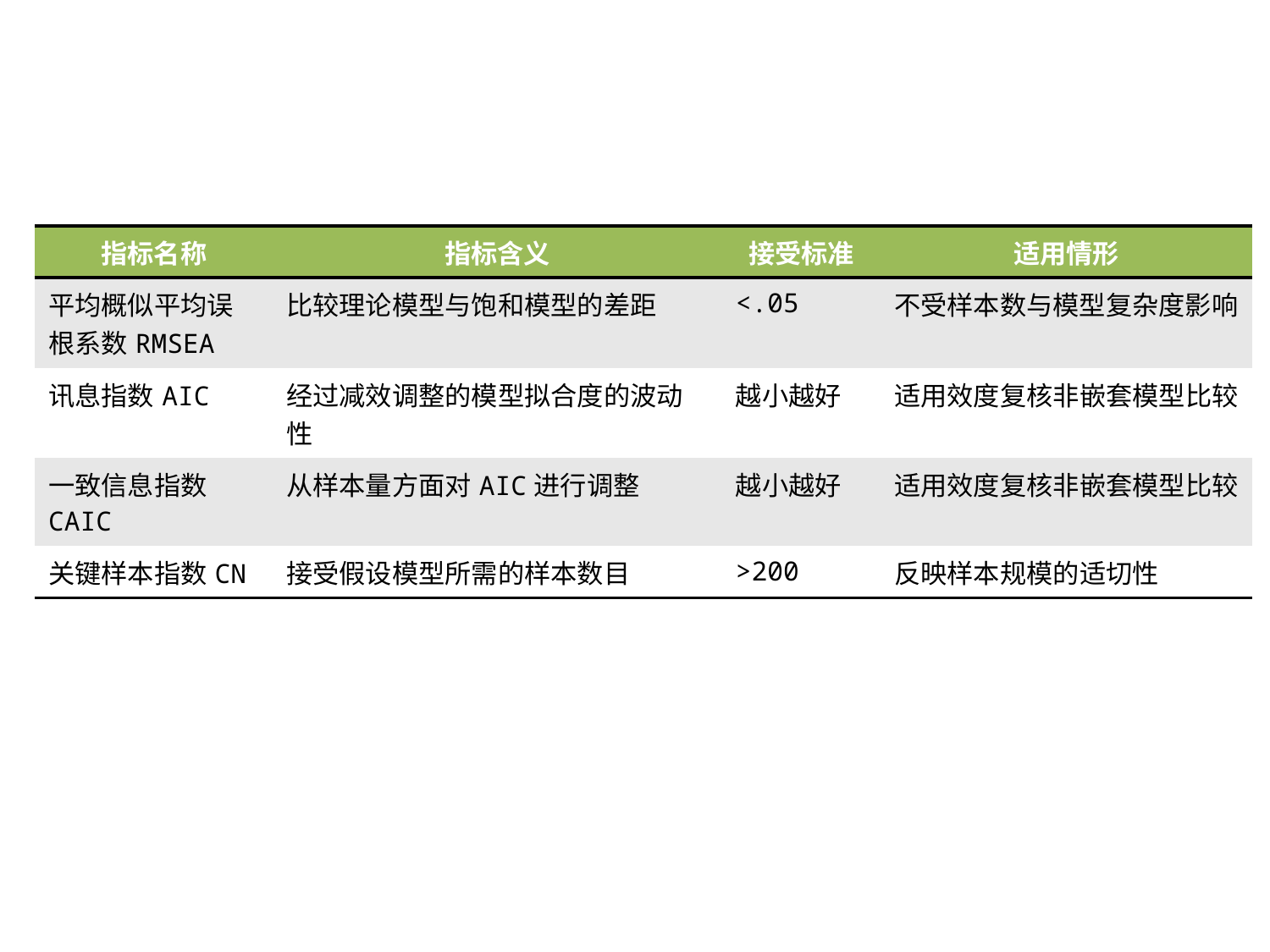

| 指标名称 | 指标含义 | 接受标准 | 适用情形 |
| --- | --- | --- | --- |
| 平均概似平均误根系数RMSEA | 比较理论模型与饱和模型的差距 | <.05 | 不受样本数与模型复杂度影响 |
| 讯息指数AIC | 经过减效调整的模型拟合度的波动性 | 越小越好 | 适用效度复核非嵌套模型比较 |
| 一致信息指数CAIC | 从样本量方面对AIC进行调整 | 越小越好 | 适用效度复核非嵌套模型比较 |
| 关键样本指数CN | 接受假设模型所需的样本数目 | >200 | 反映样本规模的适切性 |